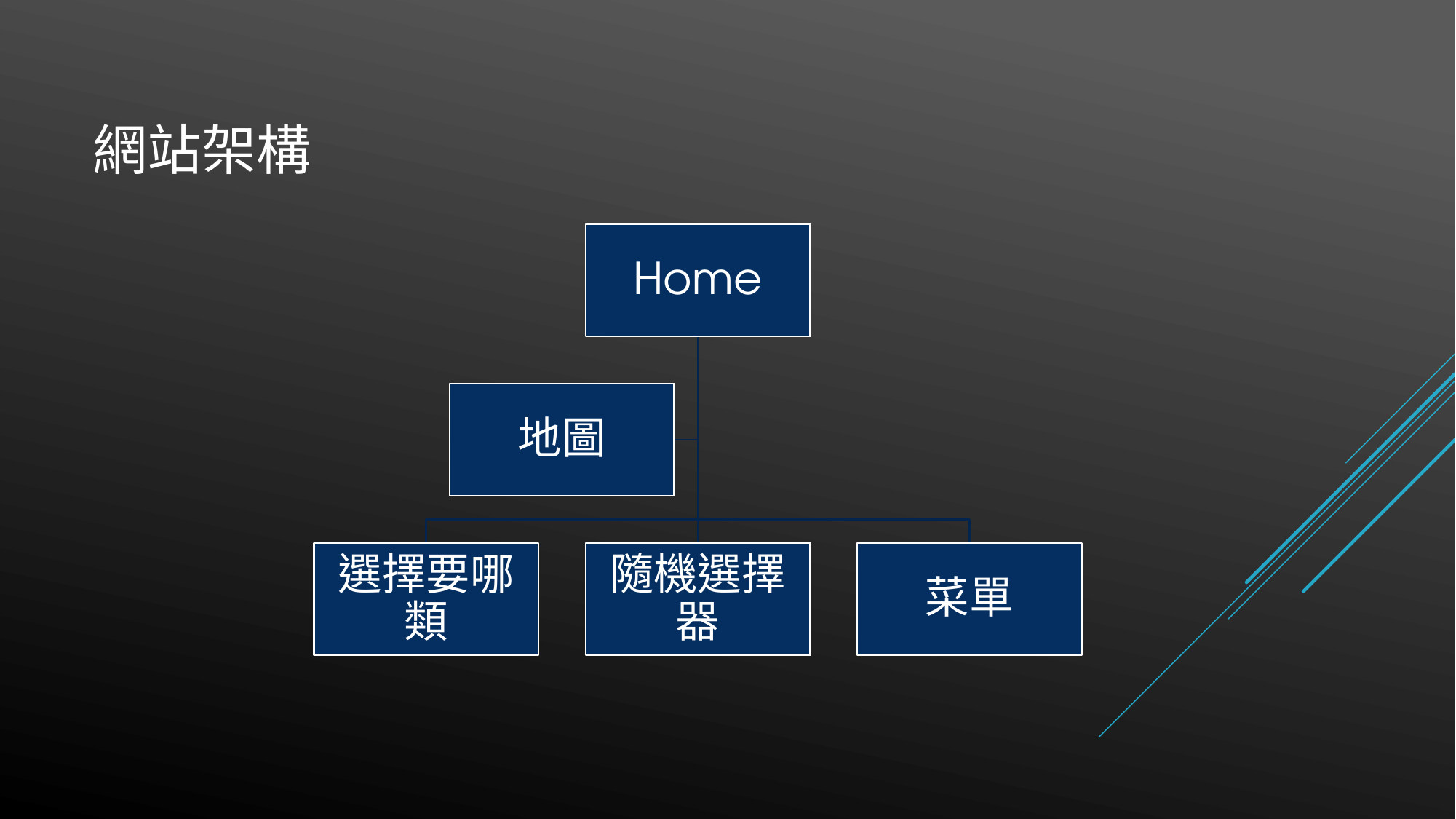

# 網站架構
Home
選擇要哪類
隨機選擇器
菜單
地圖